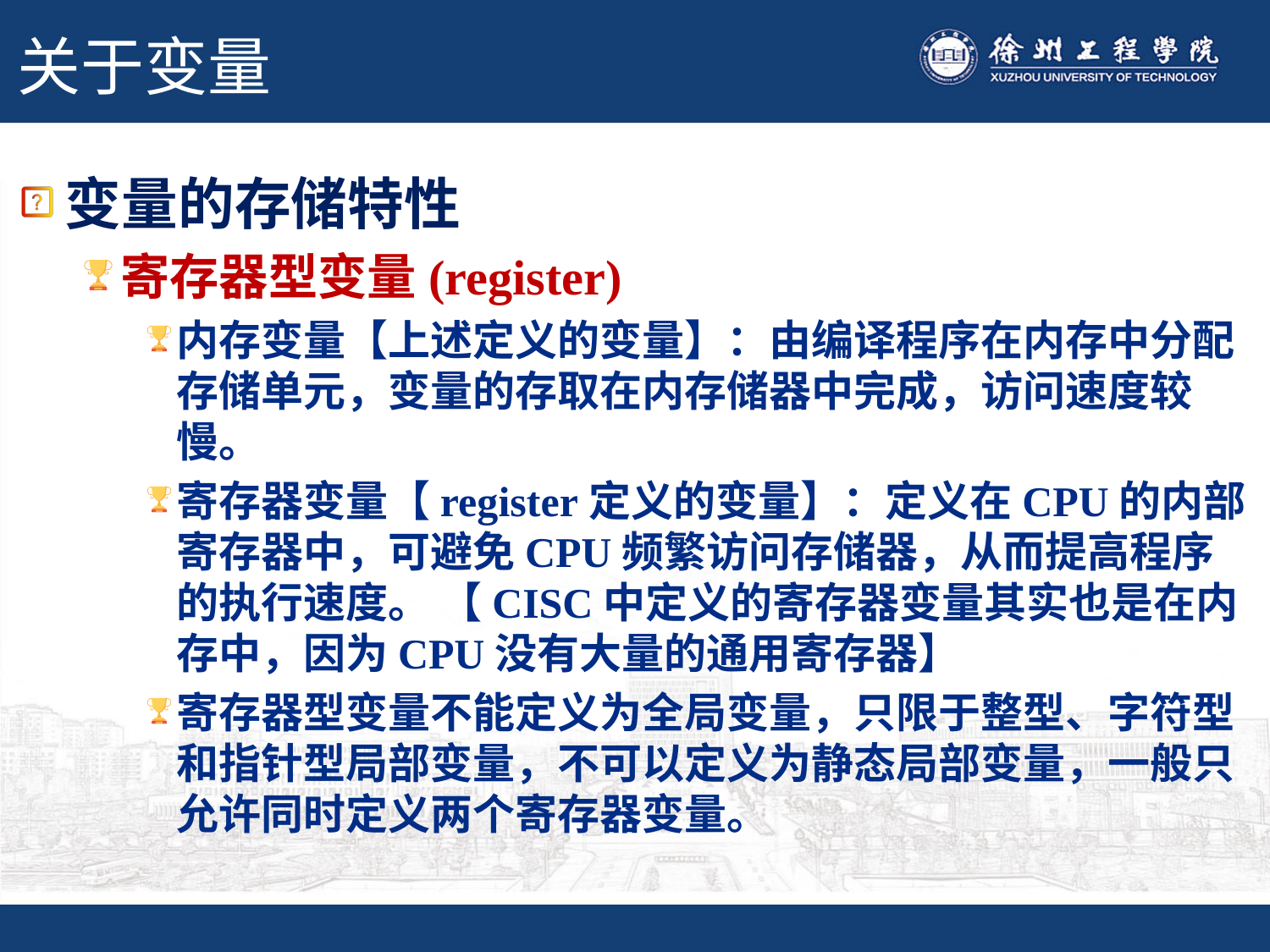

# 关于变量
变量的存储特性
寄存器型变量(register)
内存变量【上述定义的变量】：由编译程序在内存中分配存储单元，变量的存取在内存储器中完成，访问速度较慢。
寄存器变量【register定义的变量】：定义在CPU的内部寄存器中，可避免CPU频繁访问存储器，从而提高程序的执行速度。 【CISC中定义的寄存器变量其实也是在内存中，因为CPU没有大量的通用寄存器】
寄存器型变量不能定义为全局变量，只限于整型、字符型和指针型局部变量，不可以定义为静态局部变量，一般只允许同时定义两个寄存器变量。